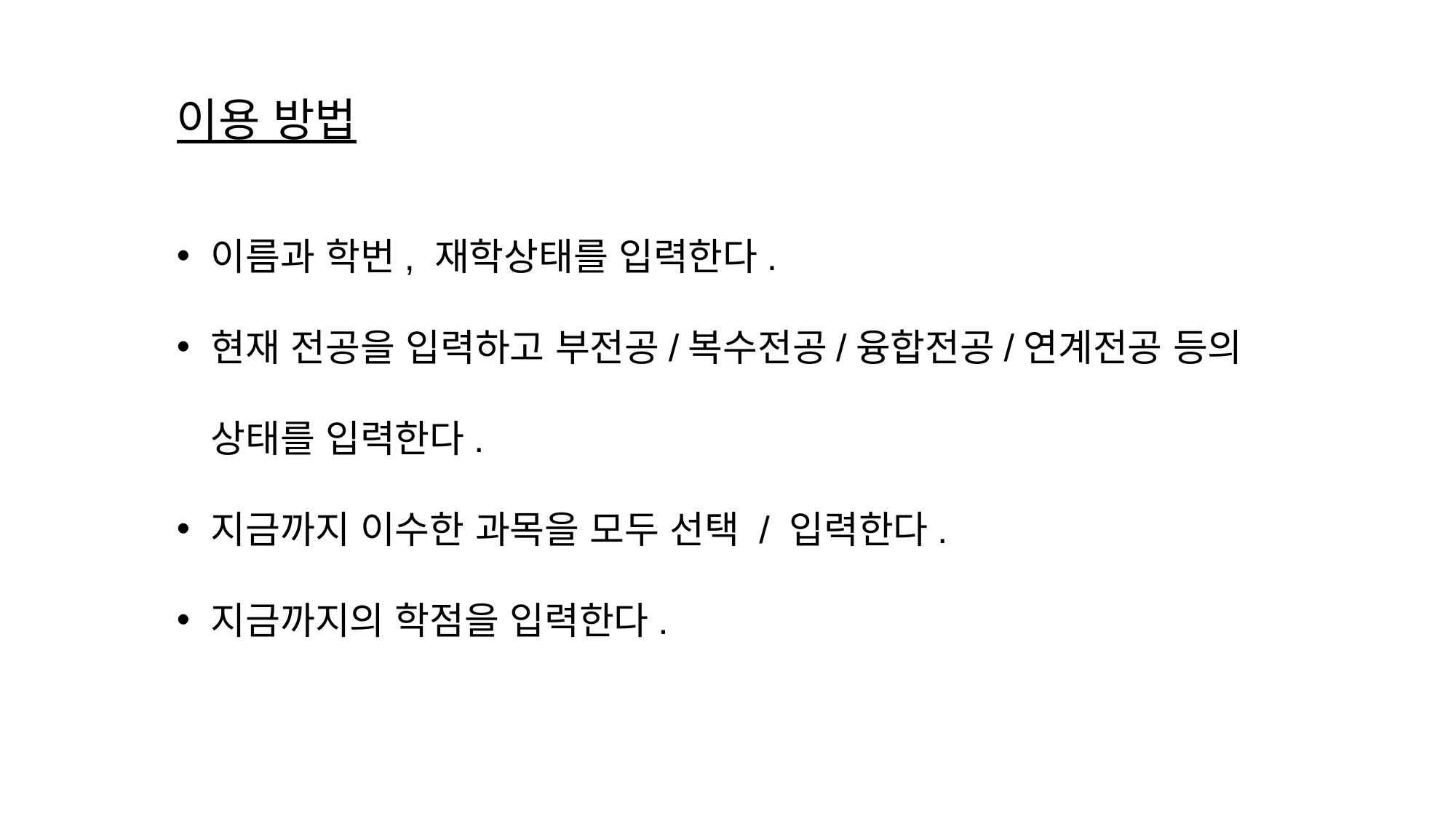

이용 방법
이름과 학번, 재학상태를 입력한다.
현재 전공을 입력하고 부전공/복수전공/융합전공/연계전공 등의 상태를 입력한다.
지금까지 이수한 과목을 모두 선택 / 입력한다.
지금까지의 학점을 입력한다.